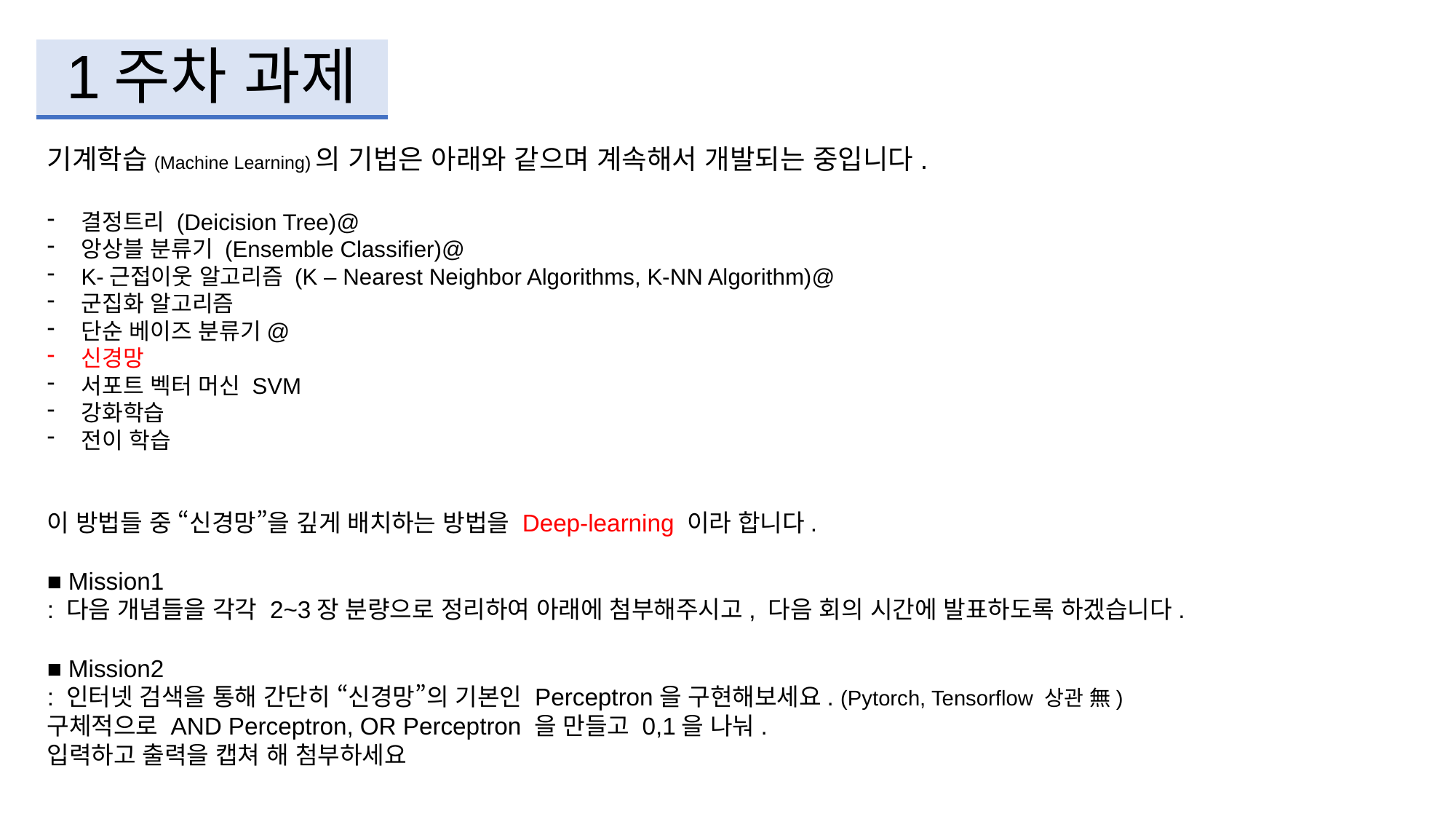

# 1주차 과제
기계학습(Machine Learning)의 기법은 아래와 같으며 계속해서 개발되는 중입니다.

결정트리 (Deicision Tree)@
앙상블 분류기 (Ensemble Classifier)@
K-근접이웃 알고리즘 (K – Nearest Neighbor Algorithms, K-NN Algorithm)@
군집화 알고리즘
단순 베이즈 분류기@
신경망
서포트 벡터 머신 SVM
강화학습
전이 학습

이 방법들 중 “신경망”을 깊게 배치하는 방법을 Deep-learning 이라 합니다.

■ Mission1
: 다음 개념들을 각각 2~3장 분량으로 정리하여 아래에 첨부해주시고, 다음 회의 시간에 발표하도록 하겠습니다.

■ Mission2
: 인터넷 검색을 통해 간단히 “신경망”의 기본인 Perceptron을 구현해보세요. (Pytorch, Tensorflow 상관 無)
구체적으로 AND Perceptron, OR Perceptron 을 만들고 0,1을 나눠.
입력하고 출력을 캡쳐 해 첨부하세요